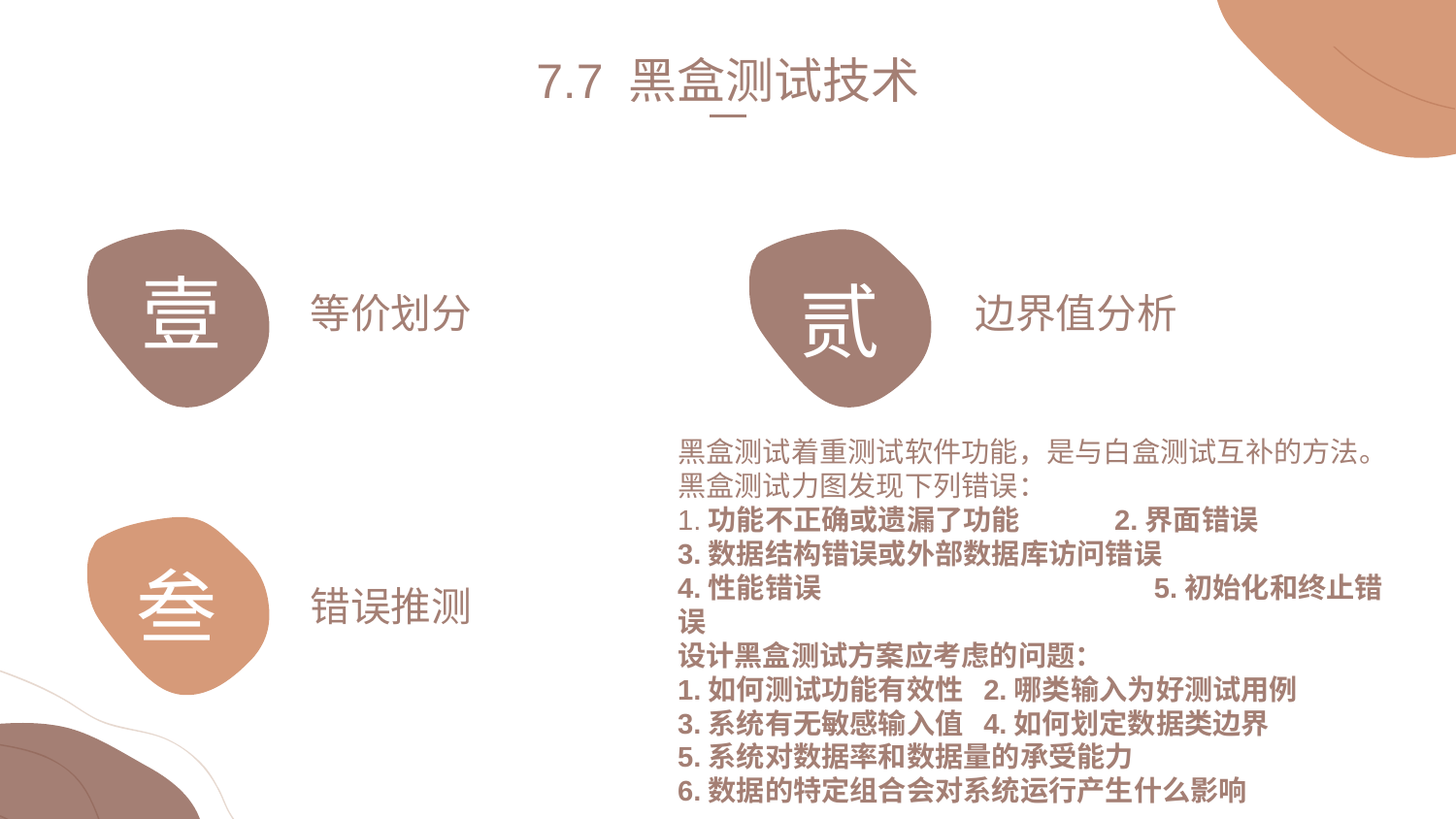

7.7 黑盒测试技术

壹
贰
等价划分
边界值分析
黑盒测试着重测试软件功能，是与白盒测试互补的方法。
黑盒测试力图发现下列错误：
1.功能不正确或遗漏了功能	2.界面错误
3.数据结构错误或外部数据库访问错误
4.性能错误 		     5.初始化和终止错误
设计黑盒测试方案应考虑的问题：
1.如何测试功能有效性  2.哪类输入为好测试用例
3.系统有无敏感输入值  4.如何划定数据类边界
5.系统对数据率和数据量的承受能力
6.数据的特定组合会对系统运行产生什么影响

叁
错误推测